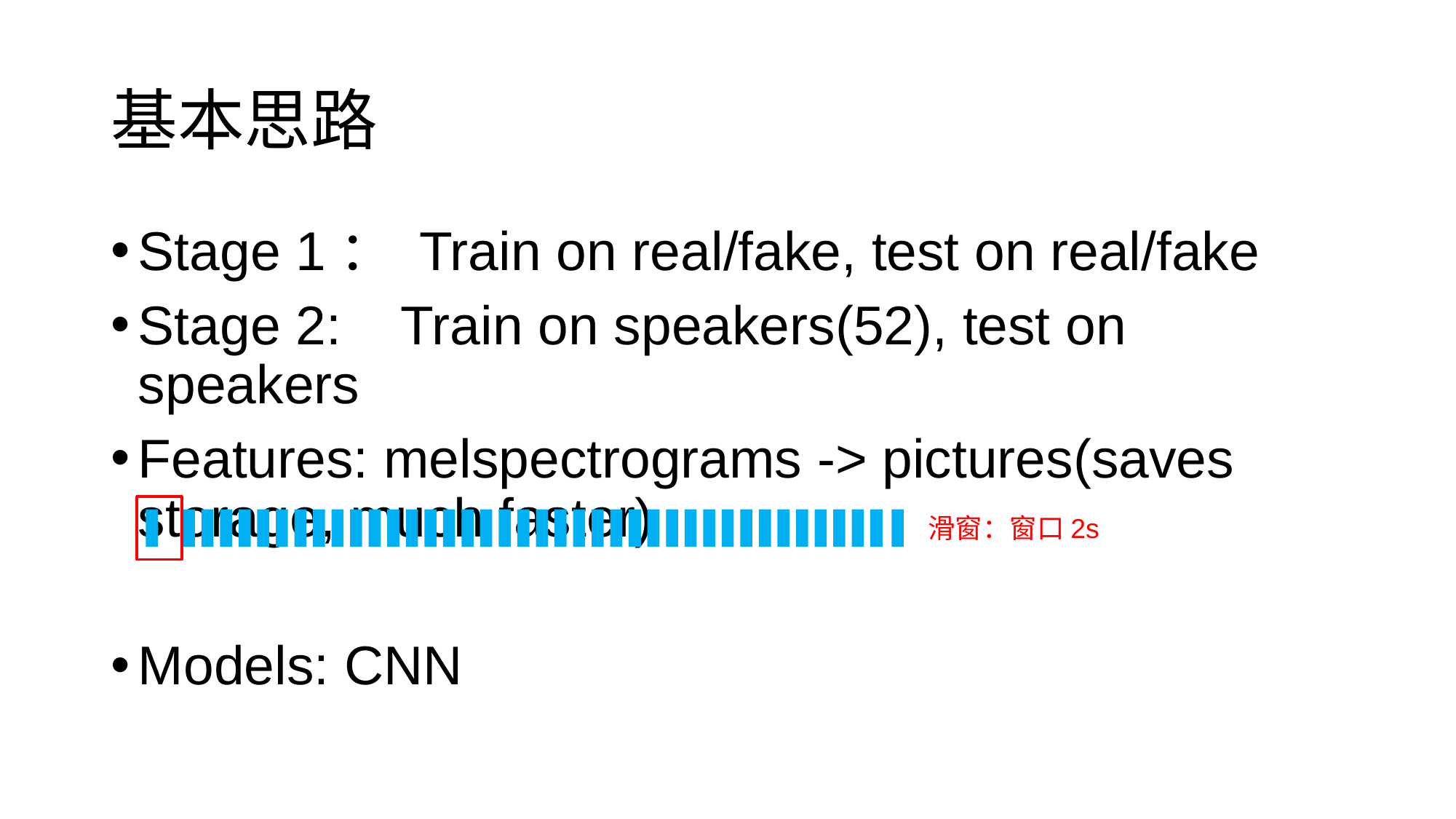

# 基本思路
Stage 1： Train on real/fake, test on real/fake
Stage 2:    Train on speakers(52), test on speakers
Features: melspectrograms -> pictures(saves storage, much faster)

Models: CNN

滑窗：窗口2s